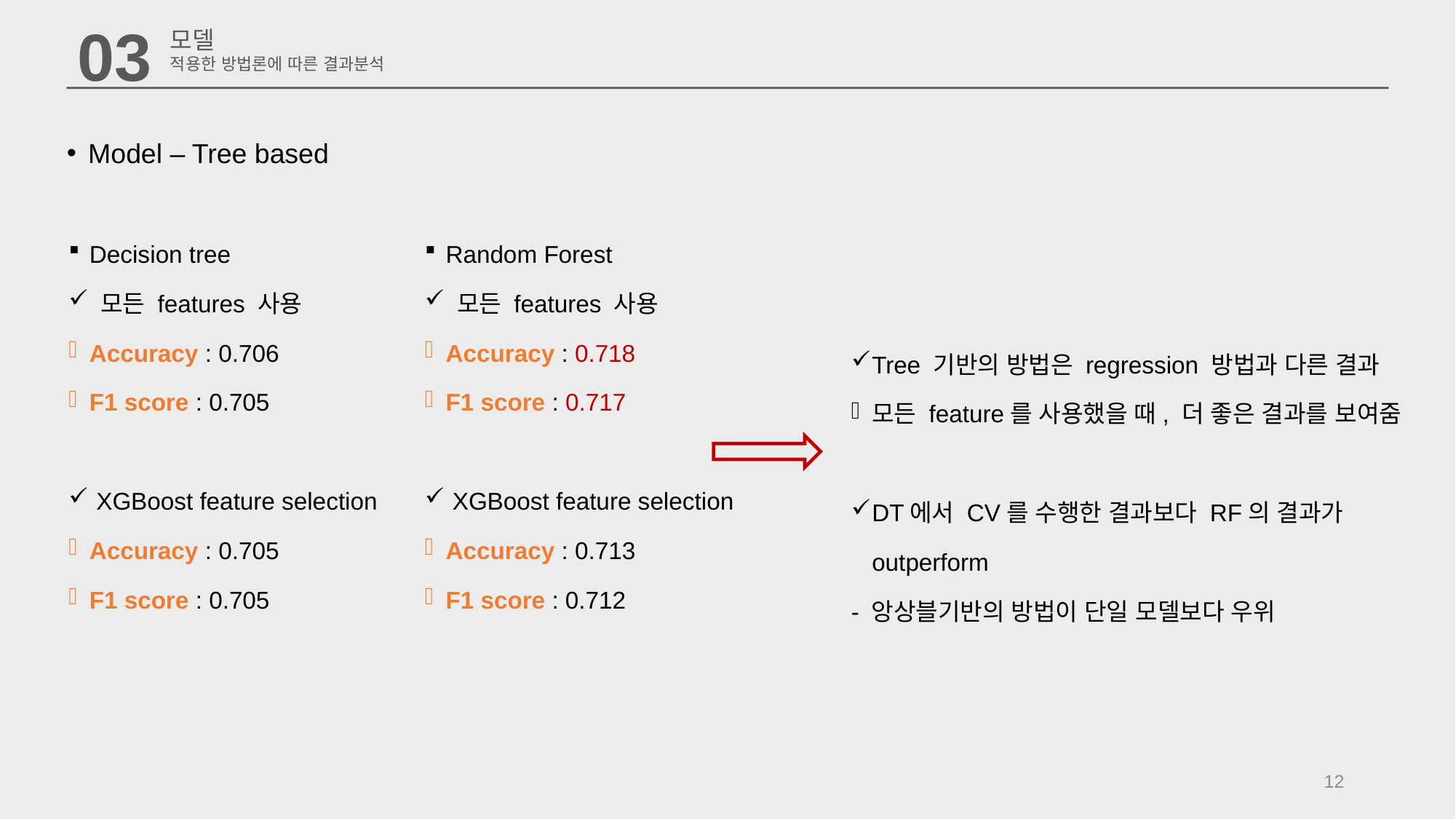

03
모델
적용한 방법론에 따른 결과분석

Model – Tree based
Decision tree
 모든 features 사용
Accuracy : 0.706
F1 score : 0.705

 XGBoost feature selection
Accuracy : 0.705
F1 score : 0.705
Random Forest
 모든 features 사용
Accuracy : 0.718
F1 score : 0.717

 XGBoost feature selection
Accuracy : 0.713
F1 score : 0.712
Tree 기반의 방법은 regression 방법과 다른 결과
모든 feature를 사용했을 때, 더 좋은 결과를 보여줌

DT에서 CV를 수행한 결과보다 RF의 결과가 outperform
- 앙상블기반의 방법이 단일 모델보다 우위

12